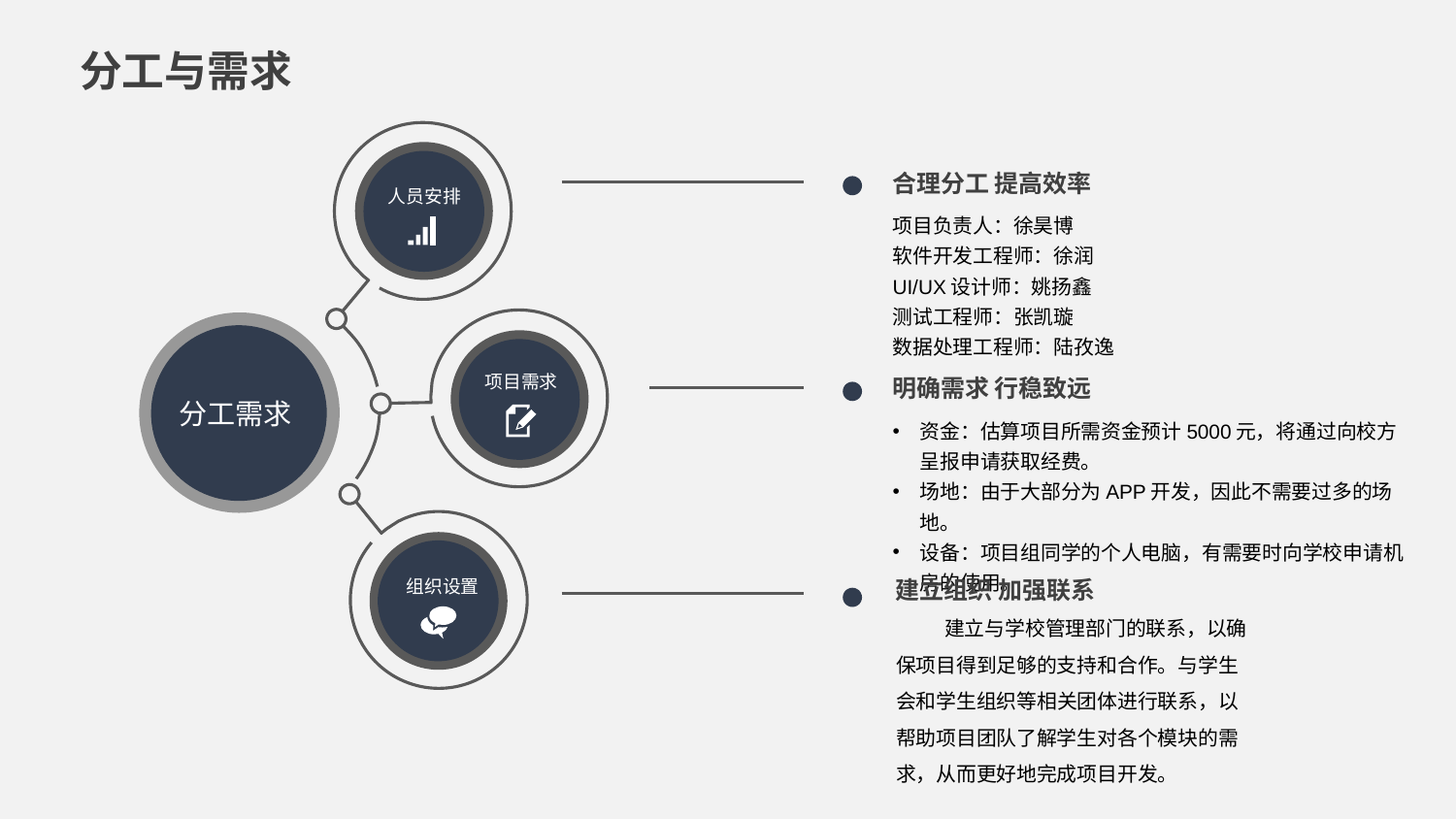

分工与需求

合理分工 提高效率

人员安排

项目负责人：徐昊博
软件开发工程师：徐润
UI/UX设计师：姚扬鑫
测试工程师：张凯璇
数据处理工程师：陆孜逸

项目需求
明确需求 行稳致远

分工需求

资金：估算项目所需资金预计5000元，将通过向校方呈报申请获取经费。
场地：由于大部分为APP开发，因此不需要过多的场地。
设备：项目组同学的个人电脑，有需要时向学校申请机房的使用。

组织设置
建立组织 加强联系

建立与学校管理部门的联系，以确保项目得到足够的支持和合作。与学生会和学生组织等相关团体进行联系，以帮助项目团队了解学生对各个模块的需求，从而更好地完成项目开发。

7